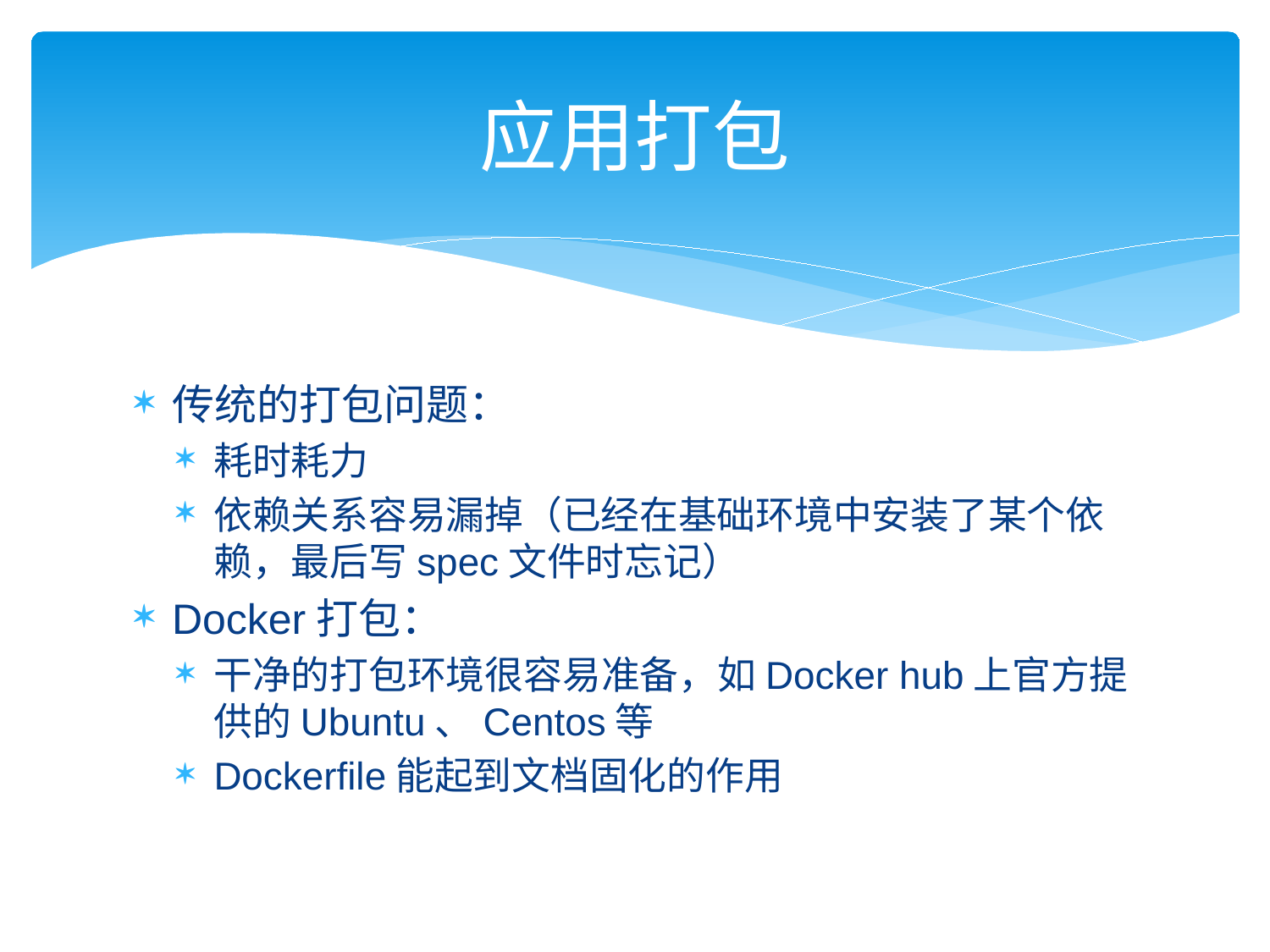

# 应用打包
传统的打包问题：
耗时耗力
依赖关系容易漏掉（已经在基础环境中安装了某个依赖，最后写spec文件时忘记）
Docker打包：
干净的打包环境很容易准备，如Docker hub上官方提供的Ubuntu、Centos等
Dockerfile能起到文档固化的作用